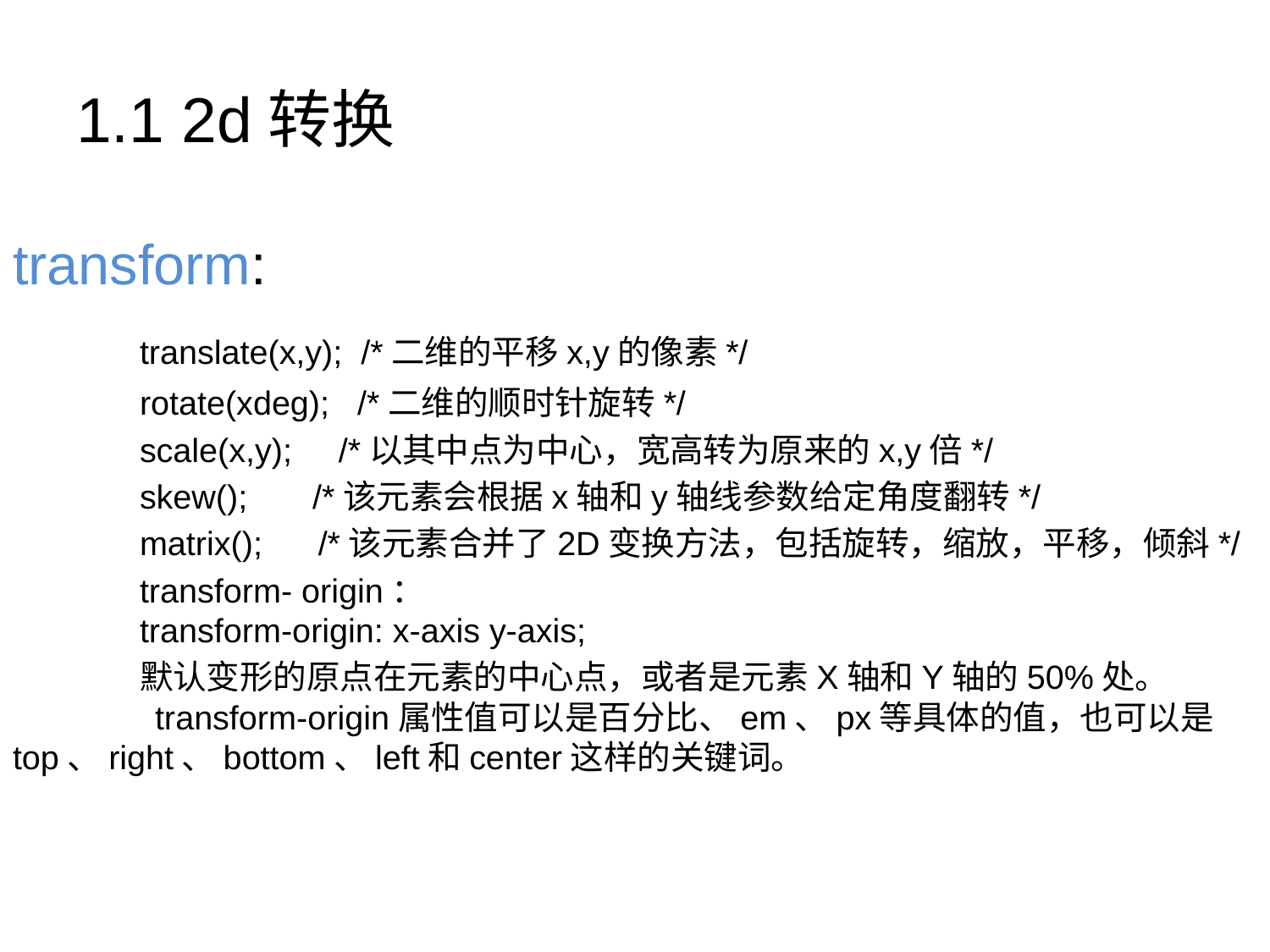

# 1.1 2d转换
transform:
	translate(x,y);  /*二维的平移x,y的像素*/
	rotate(xdeg);   /*二维的顺时针旋转*/
	scale(x,y);     /*以其中点为中心，宽高转为原来的x,y倍*/
	skew();       /*该元素会根据x轴和y轴线参数给定角度翻转*/
	matrix();      /*该元素合并了2D变换方法，包括旋转，缩放，平移，倾斜*/
	transform- origin：
	transform-origin: x-axis y-axis;
	默认变形的原点在元素的中心点，或者是元素X轴和Y轴的50%处。
	 transform-origin属性值可以是百分比、em、px等具体的值，也可以是top、right、bottom、left和center这样的关键词。